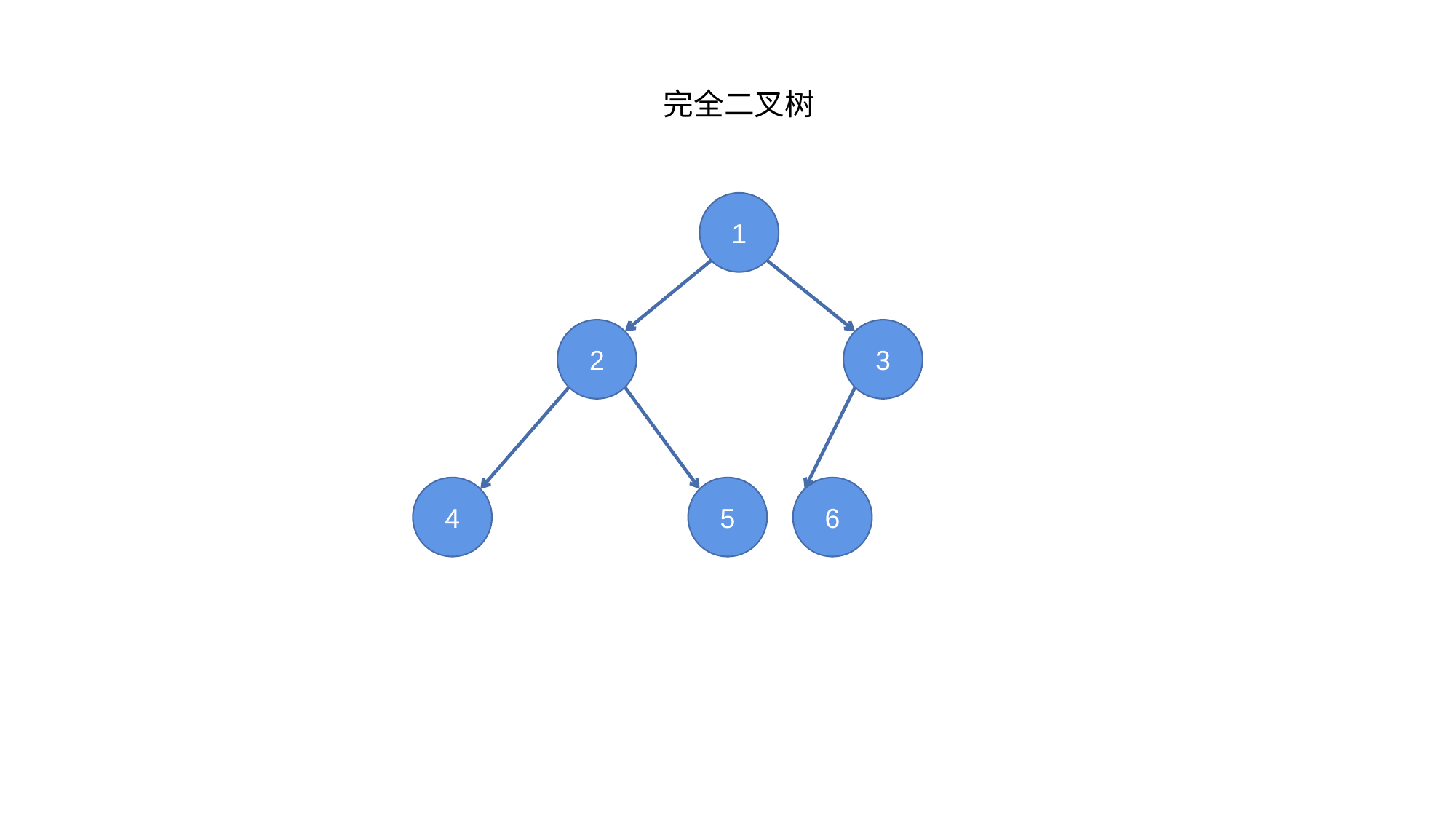

完全二叉树
1
2
3
4
5
6